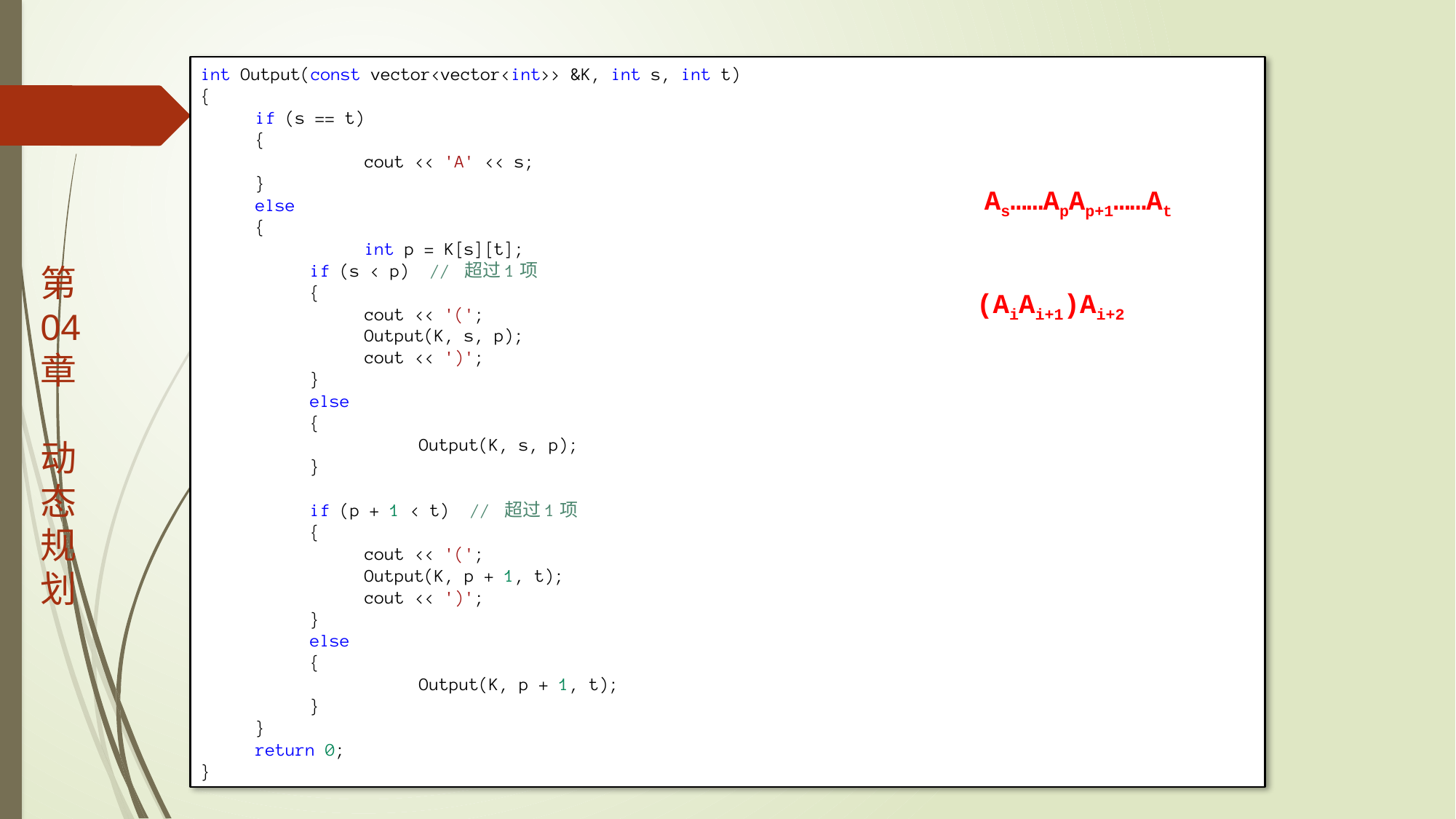

int Output(const vector<vector<int>> &K, int s, int t)
{
if (s == t)
{
	cout << 'A' << s;
}
else
{
	int p = K[s][t];
if (s < p)  // 超过1项
{
cout << '(';
Output(K, s, p);
cout << ')';
}
else
{
	Output(K, s, p);
}

if (p + 1 < t)  // 超过1项
{
cout << '(';
Output(K, p + 1, t);
cout << ')';
}
else
{
	Output(K, p + 1, t);
}
}
return 0;
}
As……ApAp+1……At
(AiAi+1)Ai+2